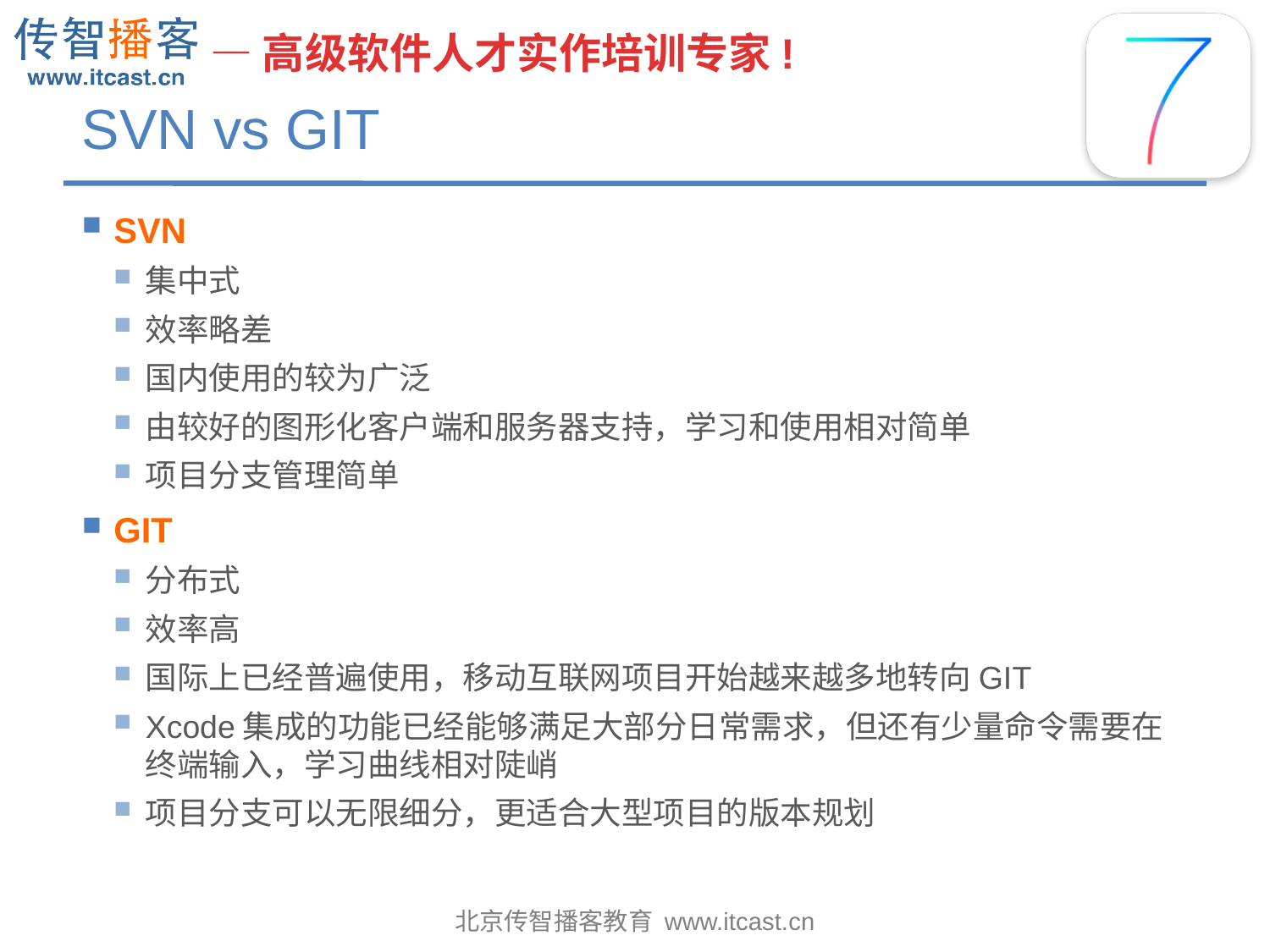

# SVN vs GIT
SVN
集中式
效率略差
国内使用的较为广泛
由较好的图形化客户端和服务器支持，学习和使用相对简单
项目分支管理简单
GIT
分布式
效率高
国际上已经普遍使用，移动互联网项目开始越来越多地转向GIT
Xcode集成的功能已经能够满足大部分日常需求，但还有少量命令需要在终端输入，学习曲线相对陡峭
项目分支可以无限细分，更适合大型项目的版本规划